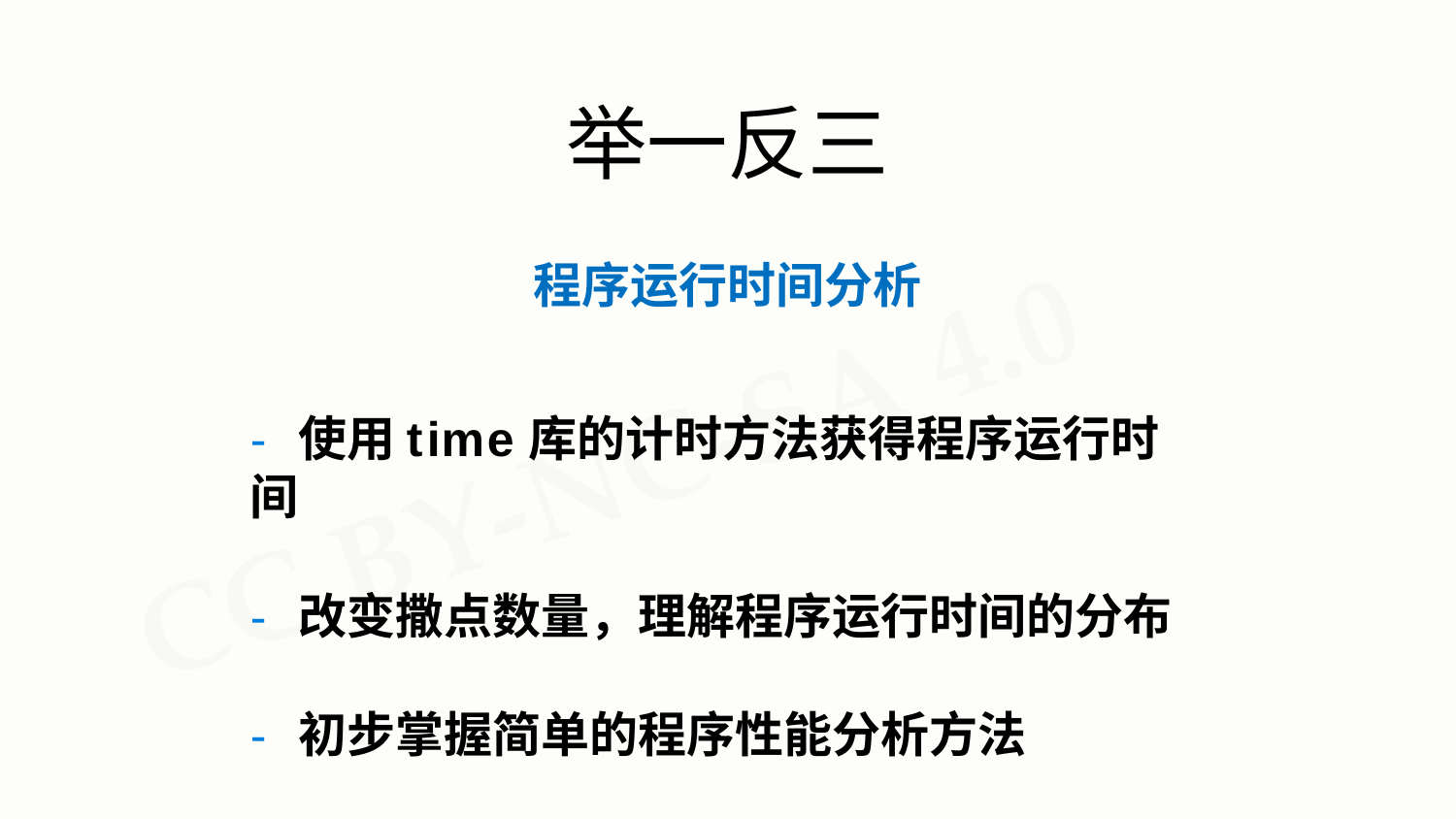

# 举一反三
程序运行时间分析

- 使用time库的计时方法获得程序运行时间

- 改变撒点数量，理解程序运行时间的分布

- 初步掌握简单的程序性能分析方法